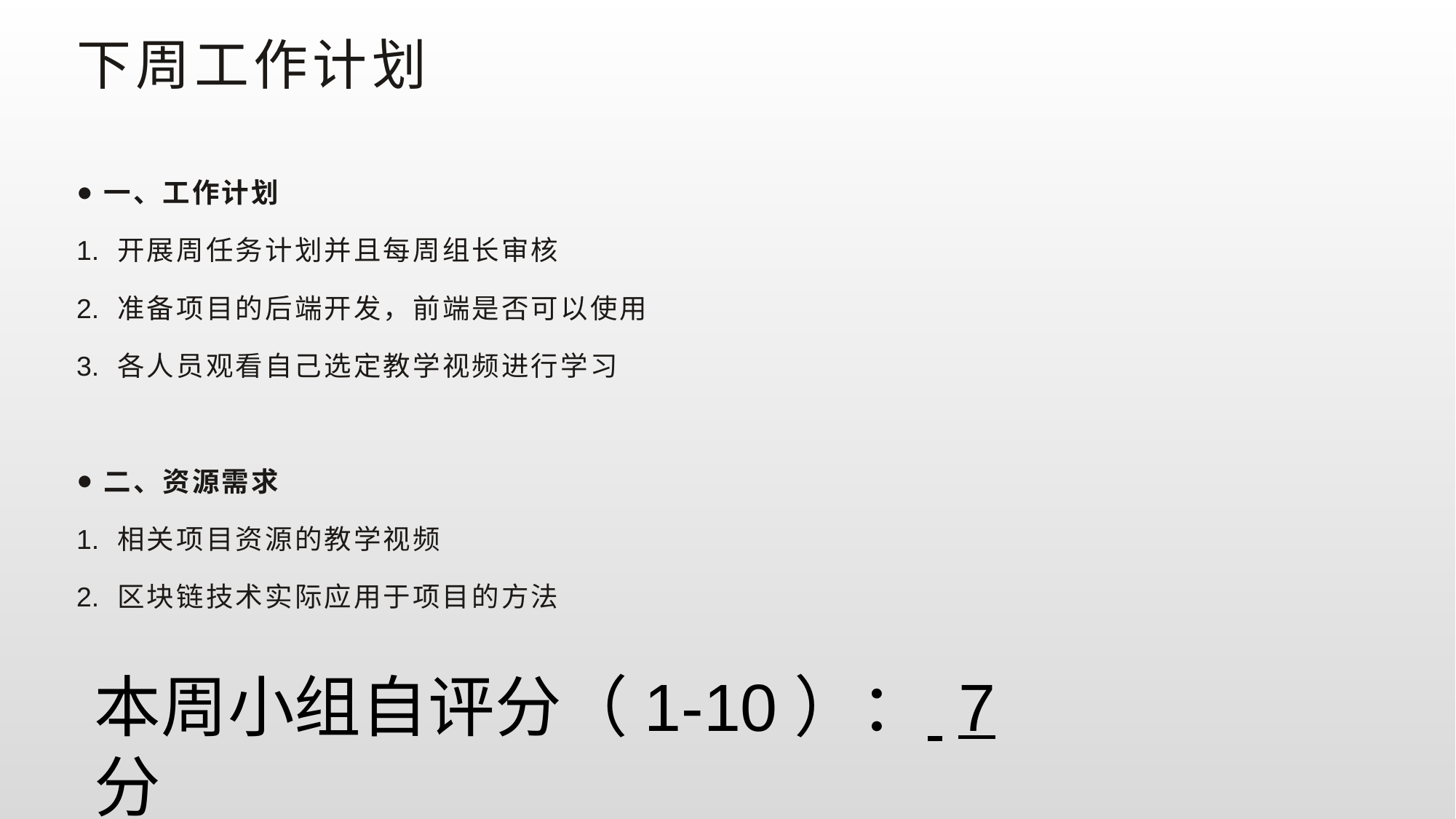

# 下周工作计划
一、工作计划
开展周任务计划并且每周组长审核
准备项目的后端开发，前端是否可以使用
各人员观看自己选定教学视频进行学习

二、资源需求
相关项目资源的教学视频
区块链技术实际应用于项目的方法
本周小组自评分（1-10）： 7 分